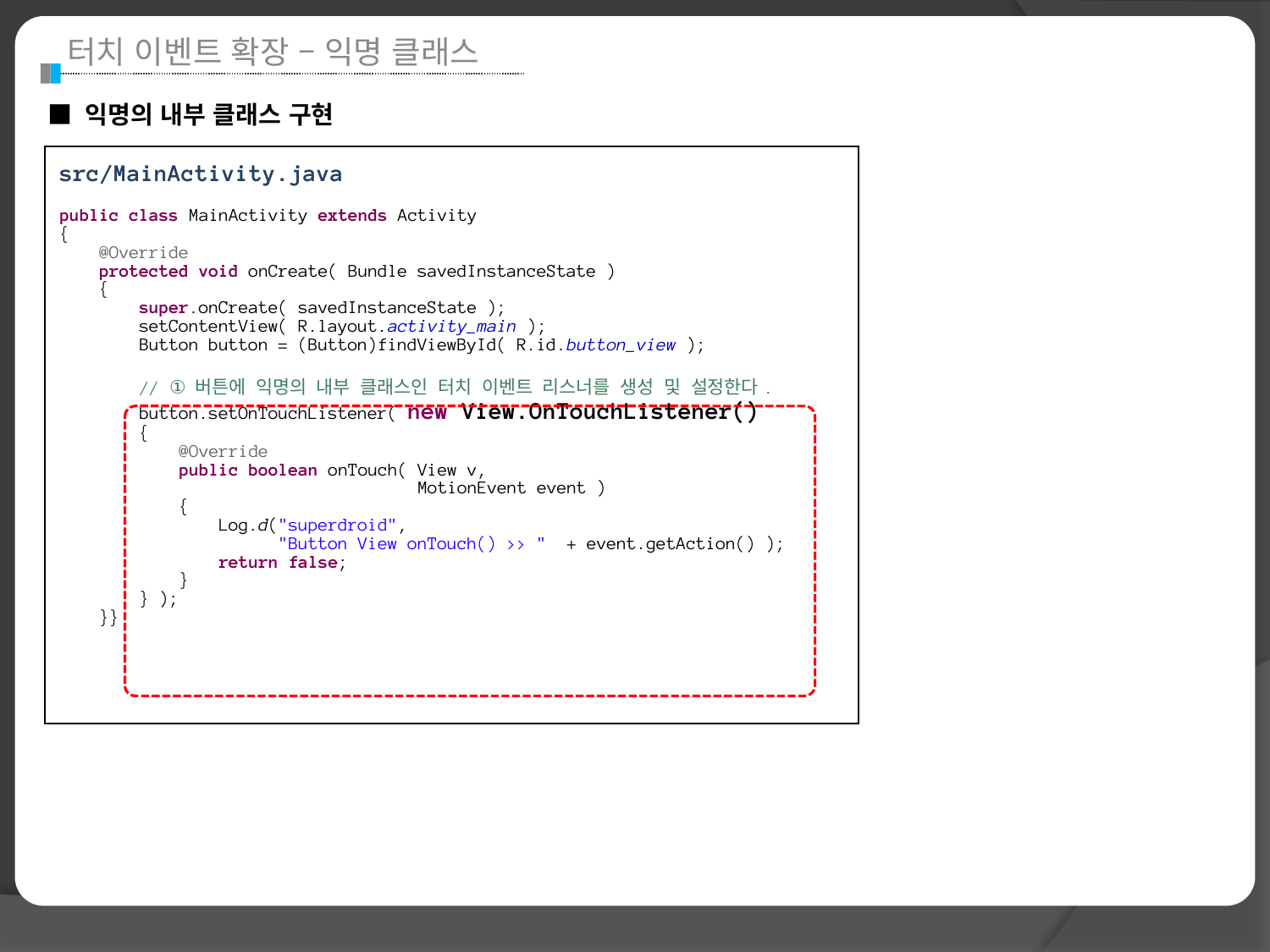

터치 이벤트 확장 – 익명 클래스

■ 익명의 내부 클래스 구현
| src/MainActivity.java public class MainActivity extends Activity { @Override protected void onCreate( Bundle savedInstanceState ) { super.onCreate( savedInstanceState ); setContentView( R.layout.activity\_main ); Button button = (Button)findViewById( R.id.button\_view ); // ① 버튼에 익명의 내부 클래스인 터치 이벤트 리스너를 생성 및 설정한다. button.setOnTouchListener( new View.OnTouchListener() { @Override public boolean onTouch( View v, MotionEvent event ) { Log.d("superdroid", "Button View onTouch() >> " + event.getAction() ); return false; } } ); }} |
| --- |